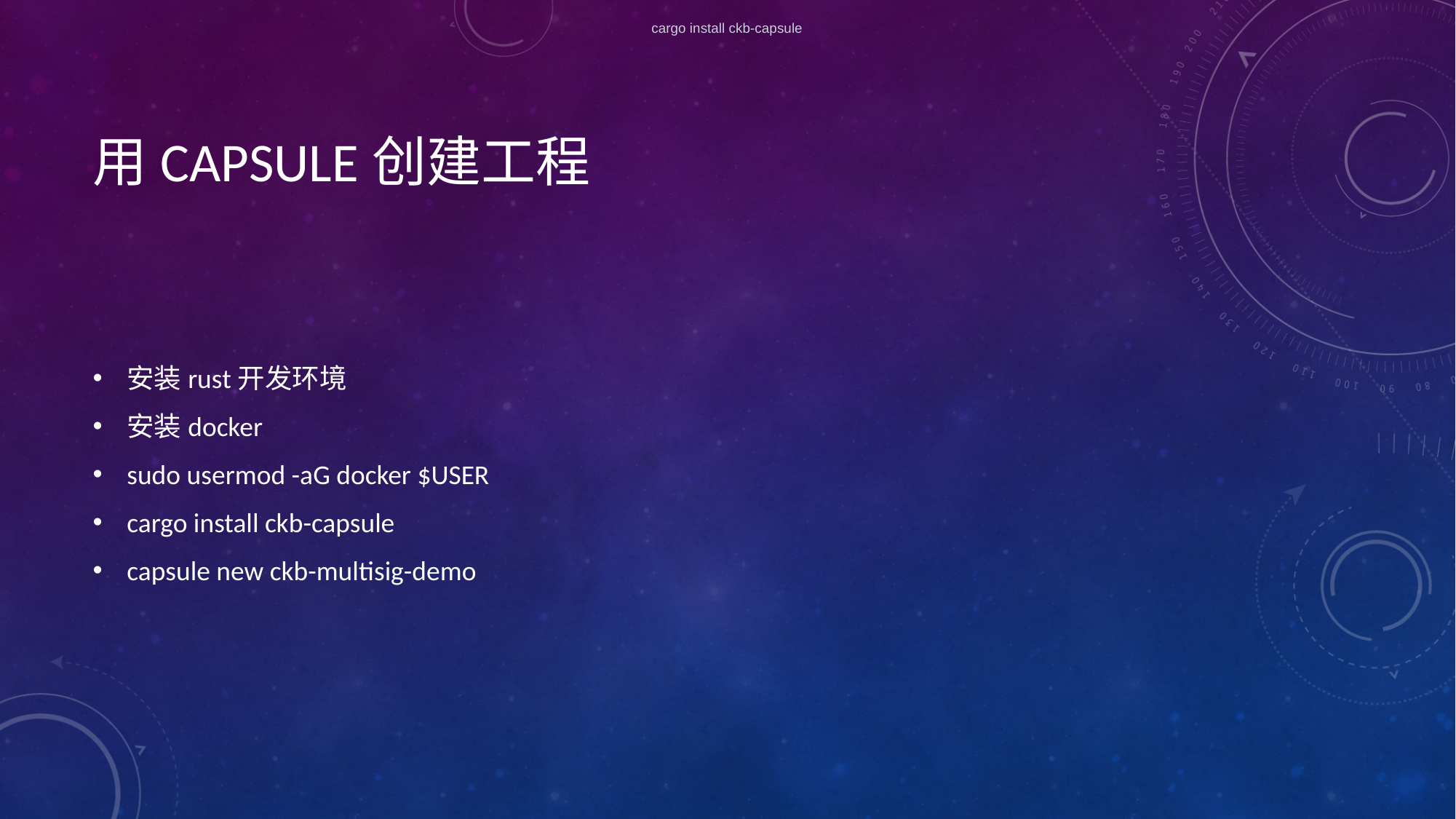

cargo install ckb-capsule
# 用capsule创建工程
安装rust开发环境
安装docker
sudo usermod -aG docker $USER
cargo install ckb-capsule
capsule new ckb-multisig-demo